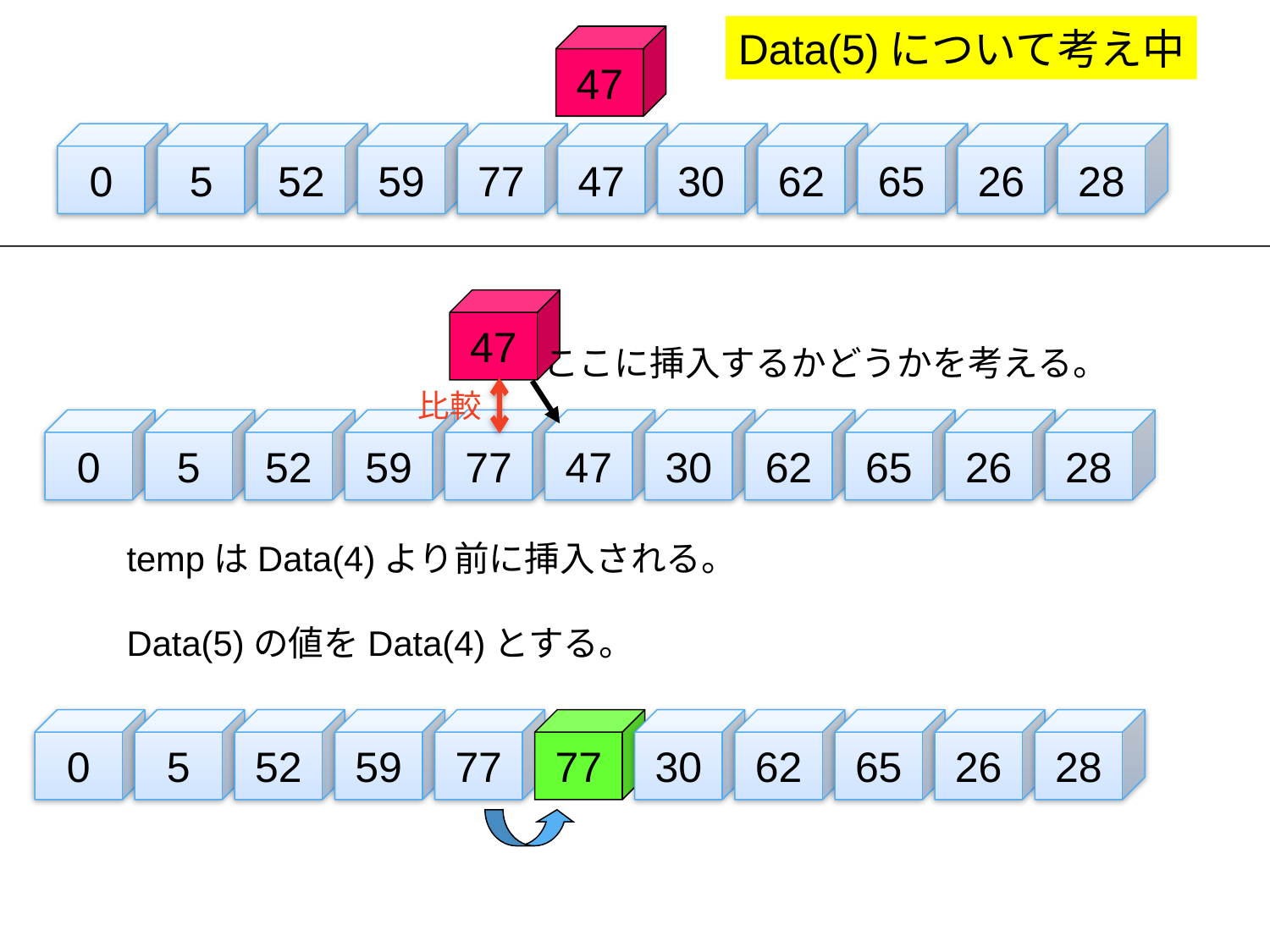

Data(5)について考え中
47
0
5
52
59
77
47
30
62
65
26
28

47
ここに挿入するかどうかを考える。
比較

0
5
52
59
77
47
30
62
65
26
28
tempはData(4)より前に挿入される。

Data(5)の値をData(4)とする。
0
5
52
59
77
77
30
62
65
26
28